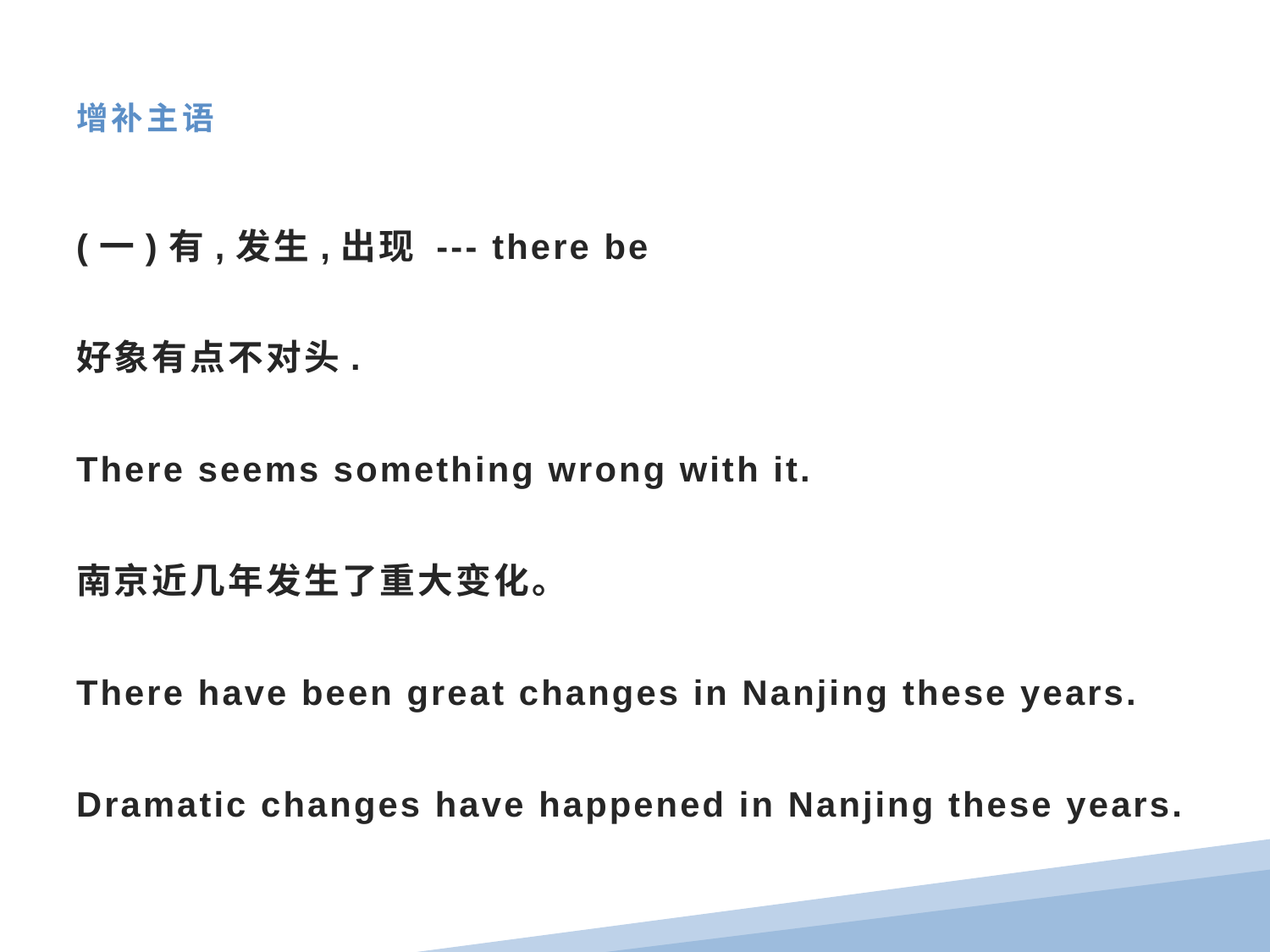

增补主语
(一)有,发生,出现 --- there be

好象有点不对头.

There seems something wrong with it.

南京近几年发生了重大变化。

There have been great changes in Nanjing these years.

Dramatic changes have happened in Nanjing these years.